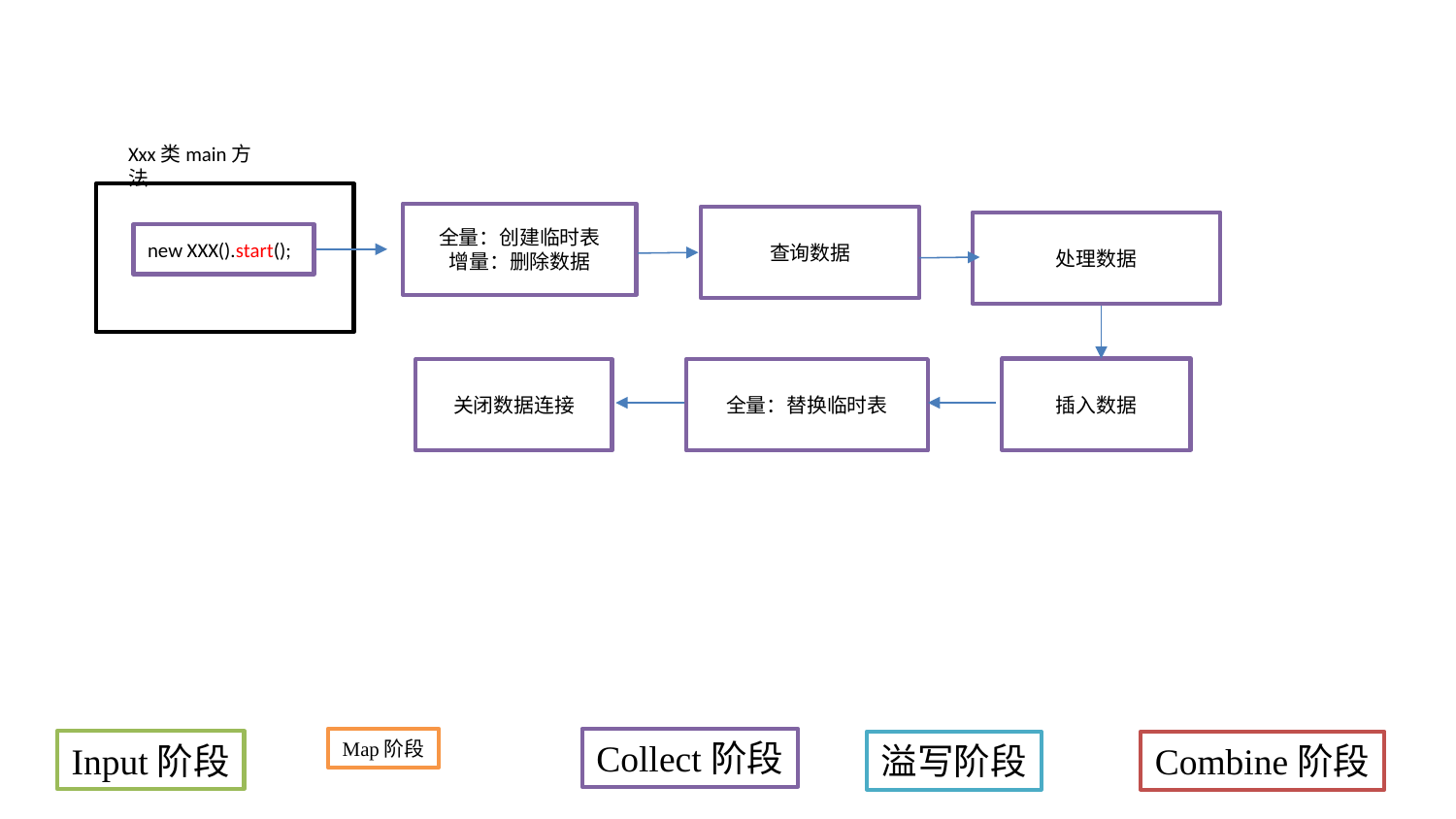

Xxx类main方法

全量：创建临时表
增量：删除数据
查询数据
处理数据
new XXX().start();
插入数据
关闭数据连接
全量：替换临时表
Map阶段
Collect阶段
Input阶段
溢写阶段
Combine阶段